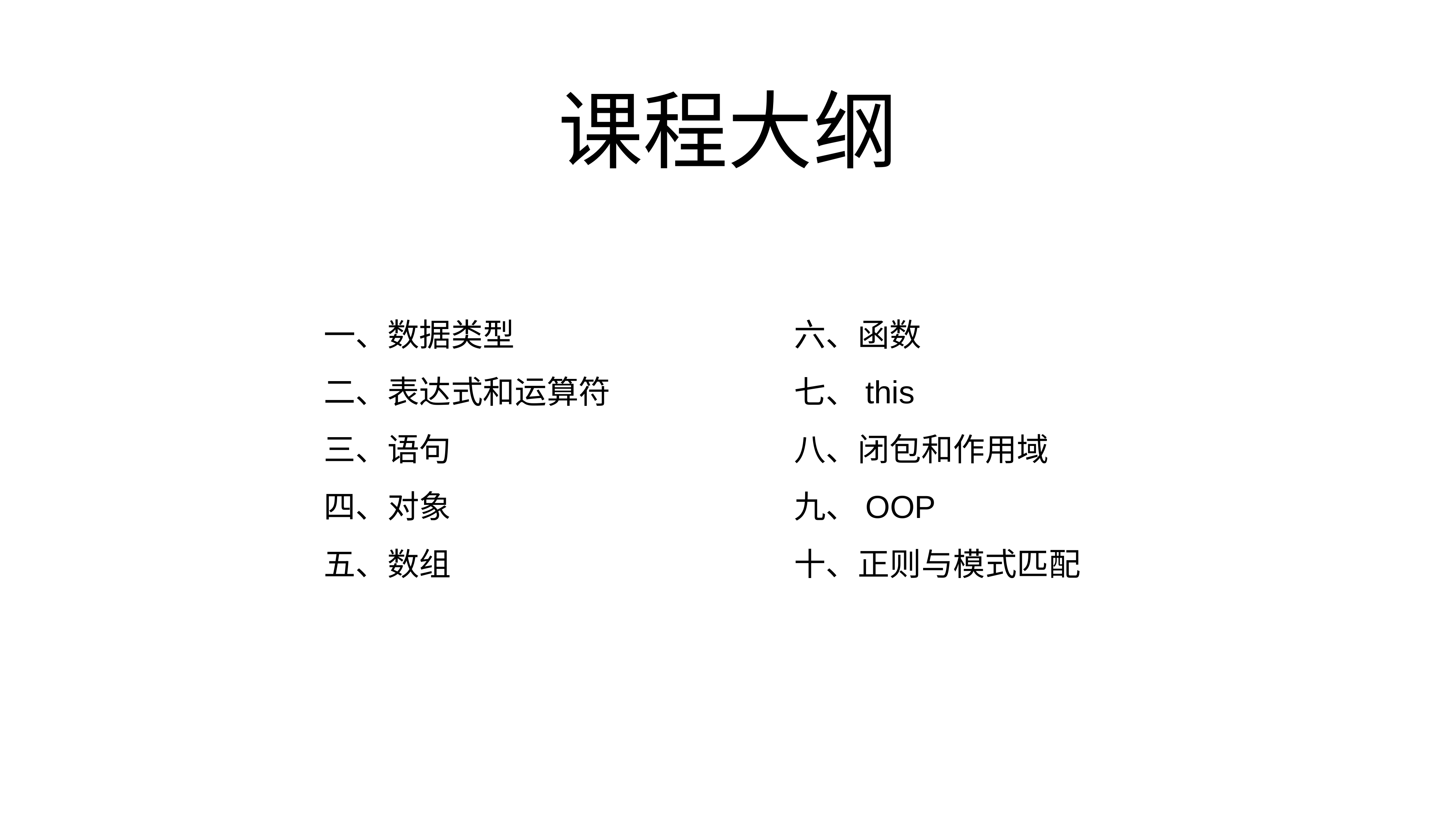

# 课程大纲
一、数据类型
二、表达式和运算符
三、语句
四、对象
五、数组
六、函数
七、this
八、闭包和作用域
九、OOP
十、正则与模式匹配